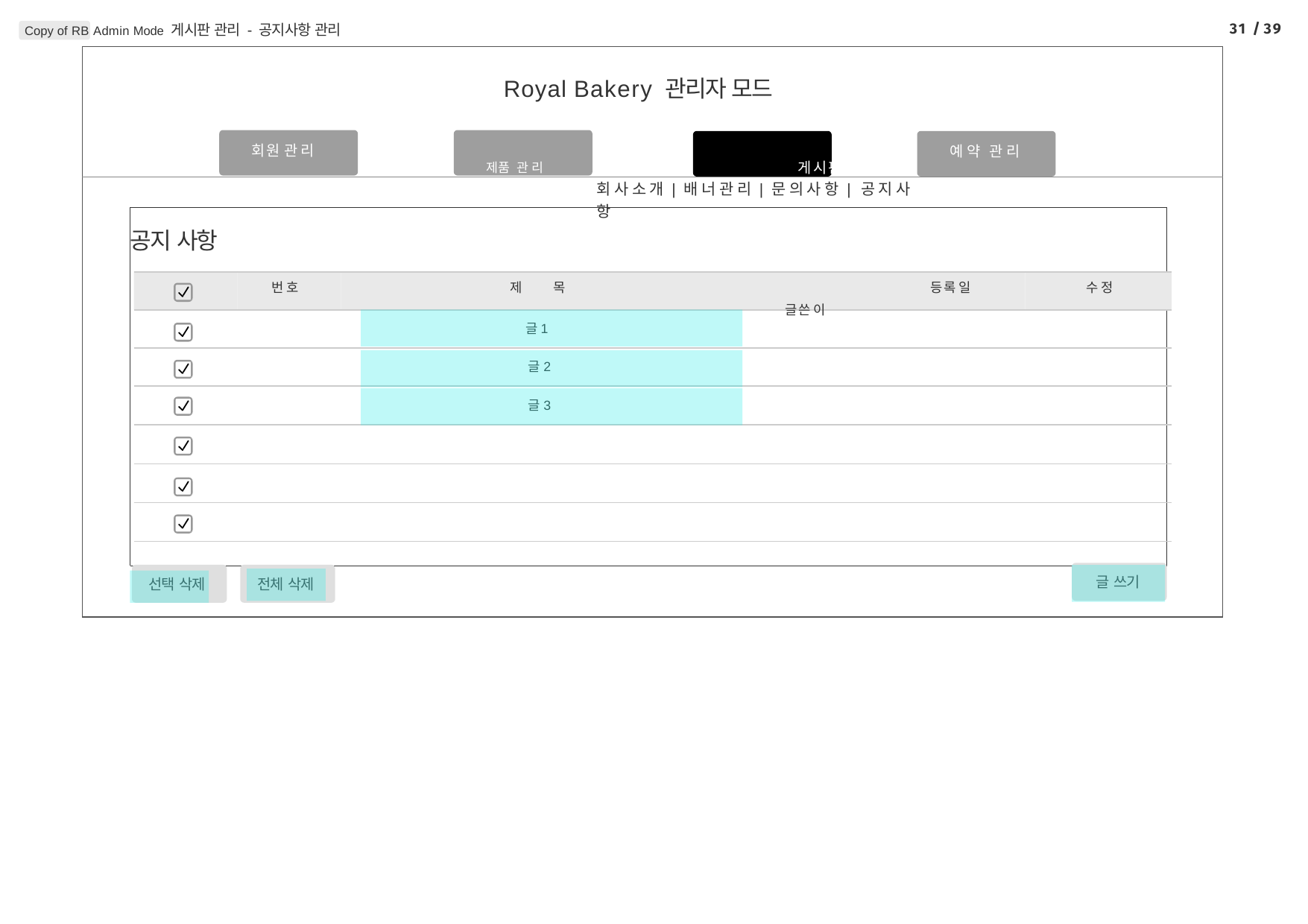

31 / 39
Copy of RB Admin Mode 게시판 관리 - 공지사항 관리
| 회 원 관 리 |  | Royal Bakery 관리자 모드 제 품 관 리 게 시 판 관 리 |  |  | 예 약 | 관 리 |
| --- | --- | --- | --- | --- | --- | --- |
| 공지 사항 | 번 호 | 제 | 목 | 회 사 소 개 | 배 너 관 리 | 문 의 사 항 | 공 지 사 항 글 쓴 이 | 등 록 일 | 수 정 |

글1

글2

글3

글 쓰기

전체 삭제

선택 삭제